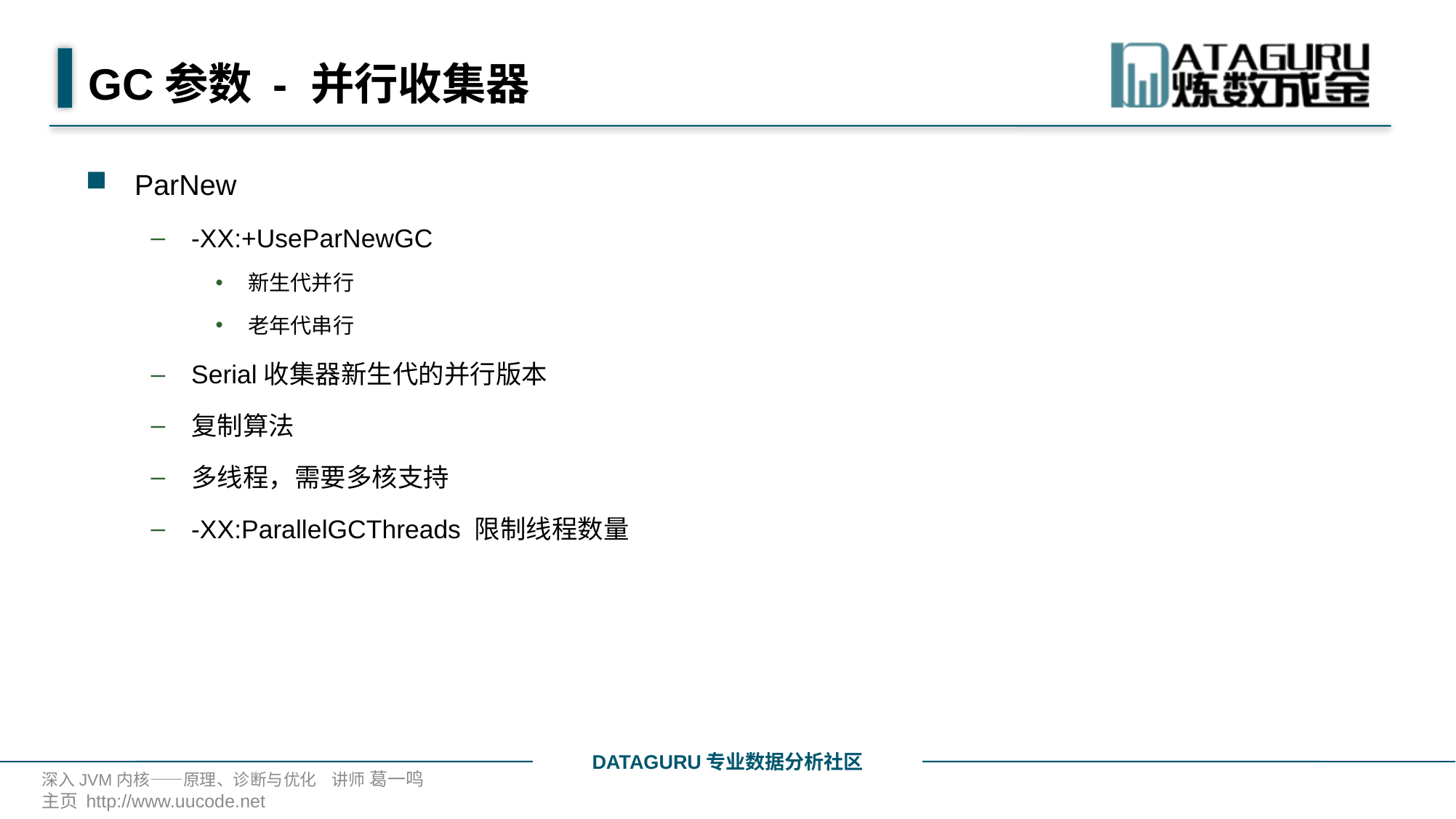

# GC参数 - 并行收集器
ParNew
-XX:+UseParNewGC
新生代并行
老年代串行
Serial收集器新生代的并行版本
复制算法
多线程，需要多核支持
-XX:ParallelGCThreads 限制线程数量